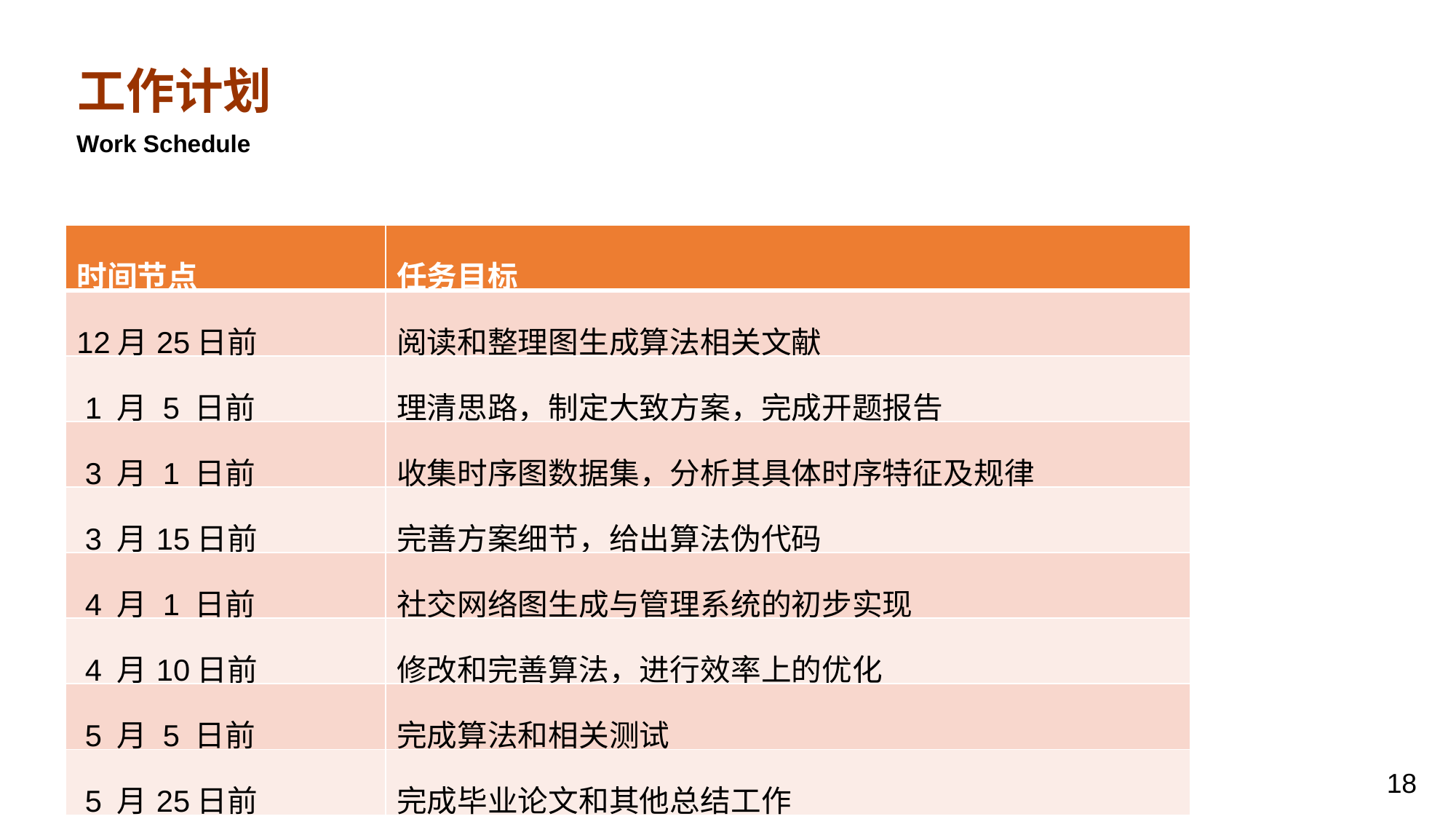

工作计划
Work Schedule
| 时间节点 | 任务目标 |
| --- | --- |
| 12月25日前 | 阅读和整理图生成算法相关文献 |
| 1 月 5 日前 | 理清思路，制定大致方案，完成开题报告 |
| 3 月 1 日前 | 收集时序图数据集，分析其具体时序特征及规律 |
| 3 月15日前 | 完善方案细节，给出算法伪代码 |
| 4 月 1 日前 | 社交网络图生成与管理系统的初步实现 |
| 4 月10日前 | 修改和完善算法，进行效率上的优化 |
| 5 月 5 日前 | 完成算法和相关测试 |
| 5 月25日前 | 完成毕业论文和其他总结工作 |
18